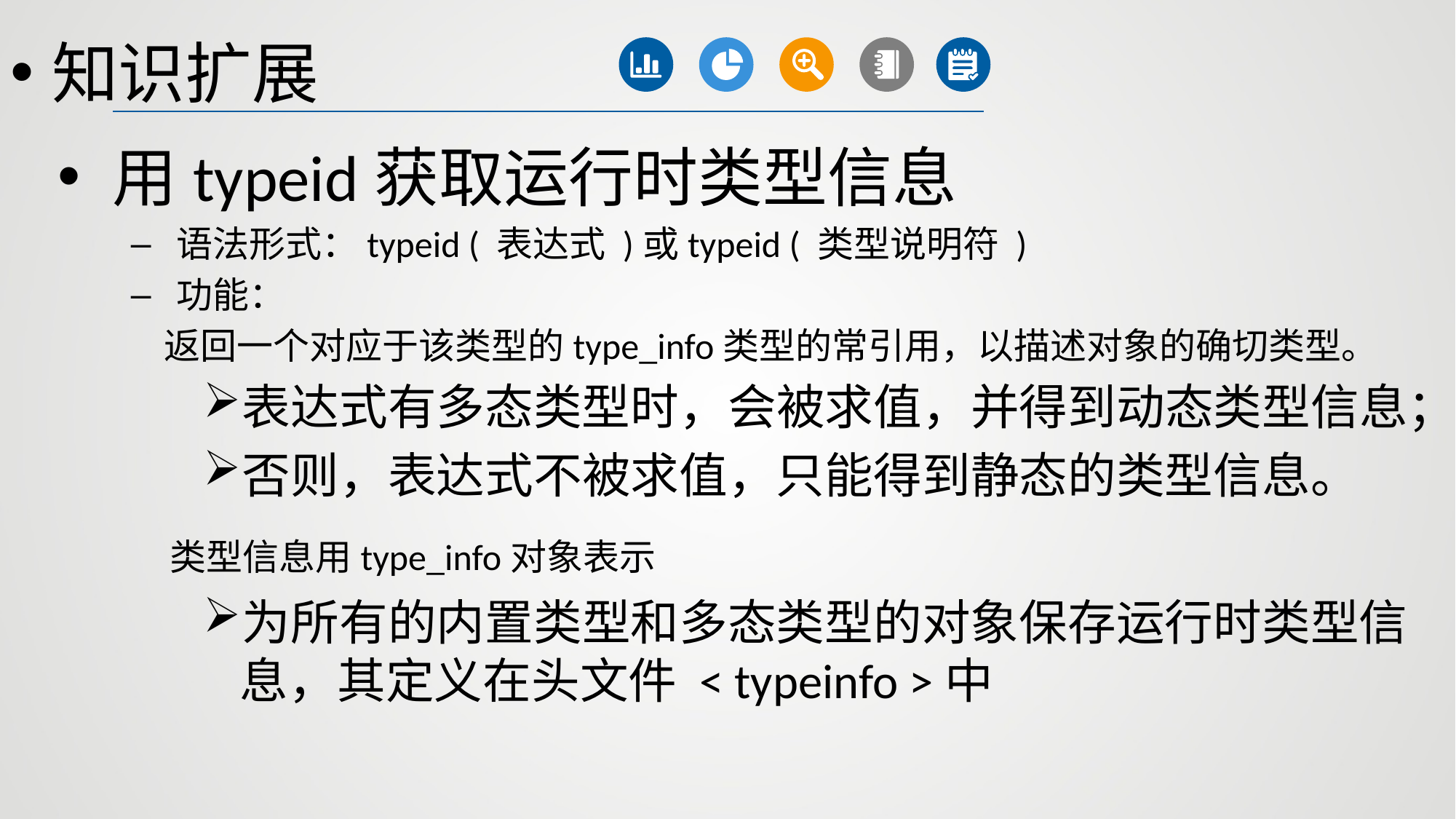

知识扩展

用typeid获取运行时类型信息
语法形式：typeid ( 表达式 )或typeid ( 类型说明符 )
功能：
   返回一个对应于该类型的type_info类型的常引用，以描述对象的确切类型。
表达式有多态类型时，会被求值，并得到动态类型信息；
否则，表达式不被求值，只能得到静态的类型信息。
  类型信息用type_info对象表示
为所有的内置类型和多态类型的对象保存运行时类型信息，其定义在头文件 < typeinfo >中